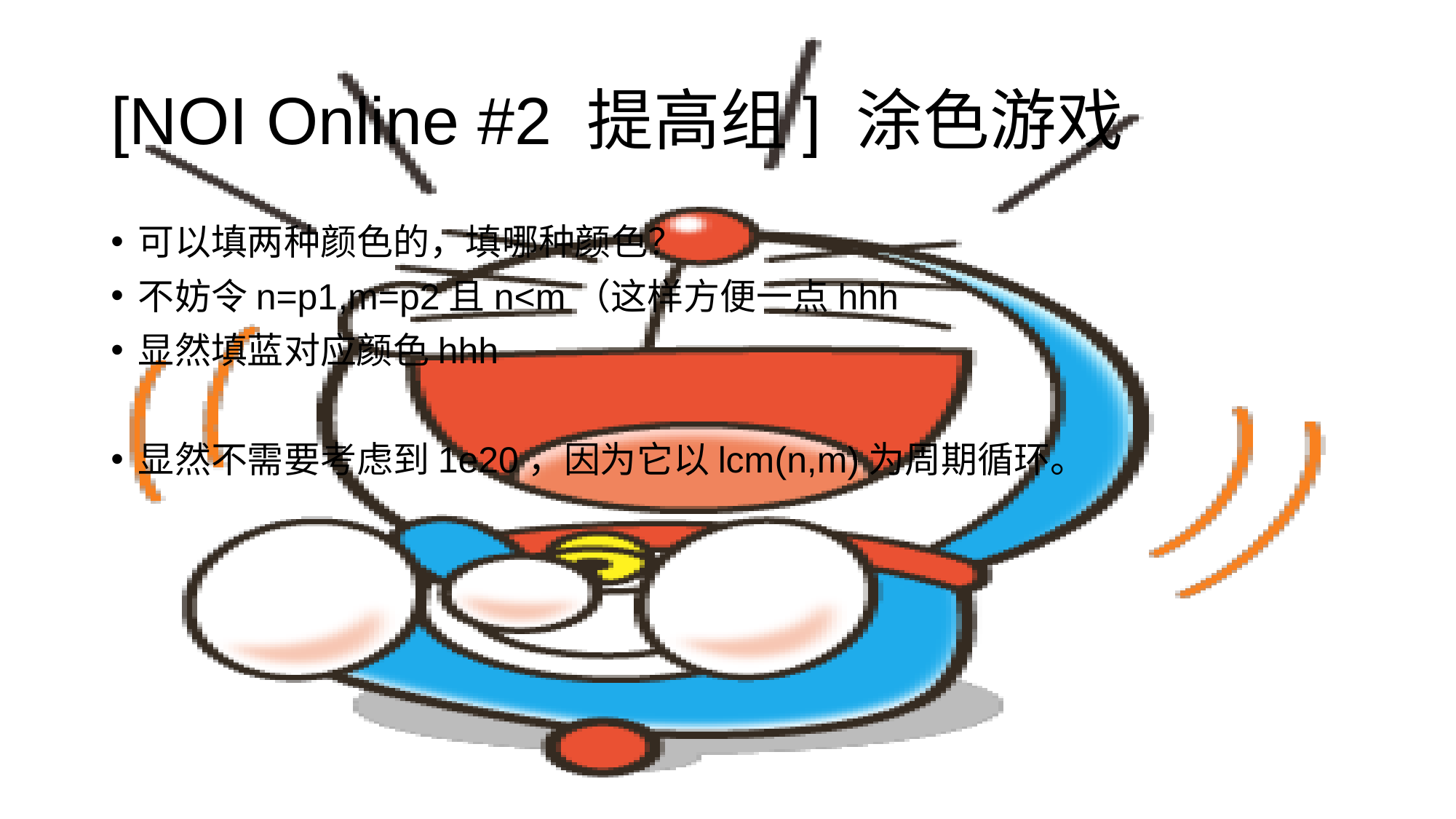

# [NOI Online #2 提高组] 涂色游戏
可以填两种颜色的，填哪种颜色？
不妨令n=p1,m=p2且n<m（这样方便一点hhh
显然填蓝对应颜色hhh

显然不需要考虑到1e20，因为它以lcm(n,m)为周期循环。